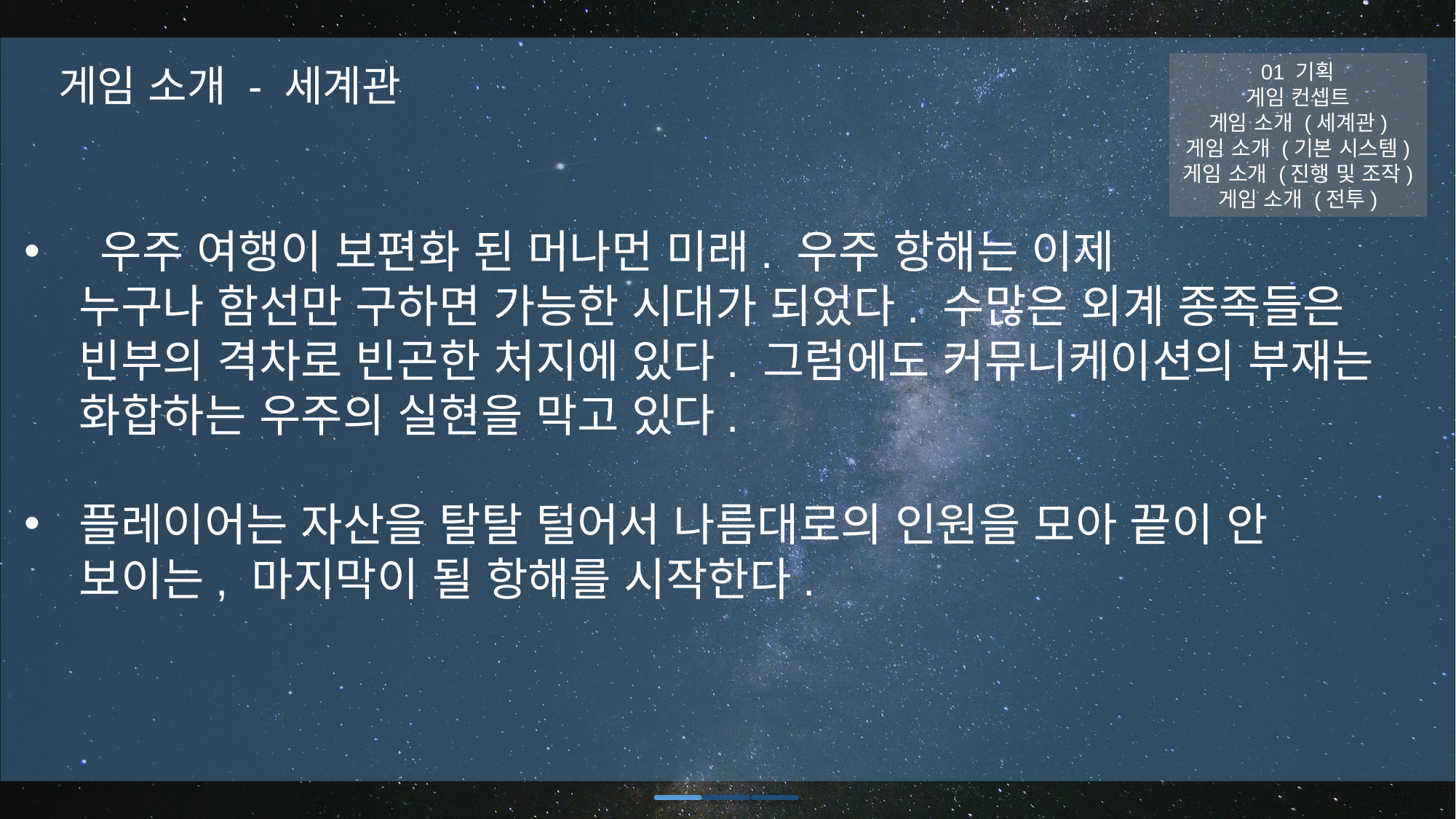

게임 소개 - 세계관
01 기획
게임 컨셉트
게임 소개 (세계관)
게임 소개 (기본 시스템)
게임 소개 (진행 및 조작)
게임 소개 (전투)

 우주 여행이 보편화 된 머나먼 미래. 우주 항해는 이제
누구나 함선만 구하면 가능한 시대가 되었다. 수많은 외계 종족들은 빈부의 격차로 빈곤한 처지에 있다. 그럼에도 커뮤니케이션의 부재는 화합하는 우주의 실현을 막고 있다.

플레이어는 자산을 탈탈 털어서 나름대로의 인원을 모아 끝이 안 보이는, 마지막이 될 항해를 시작한다.